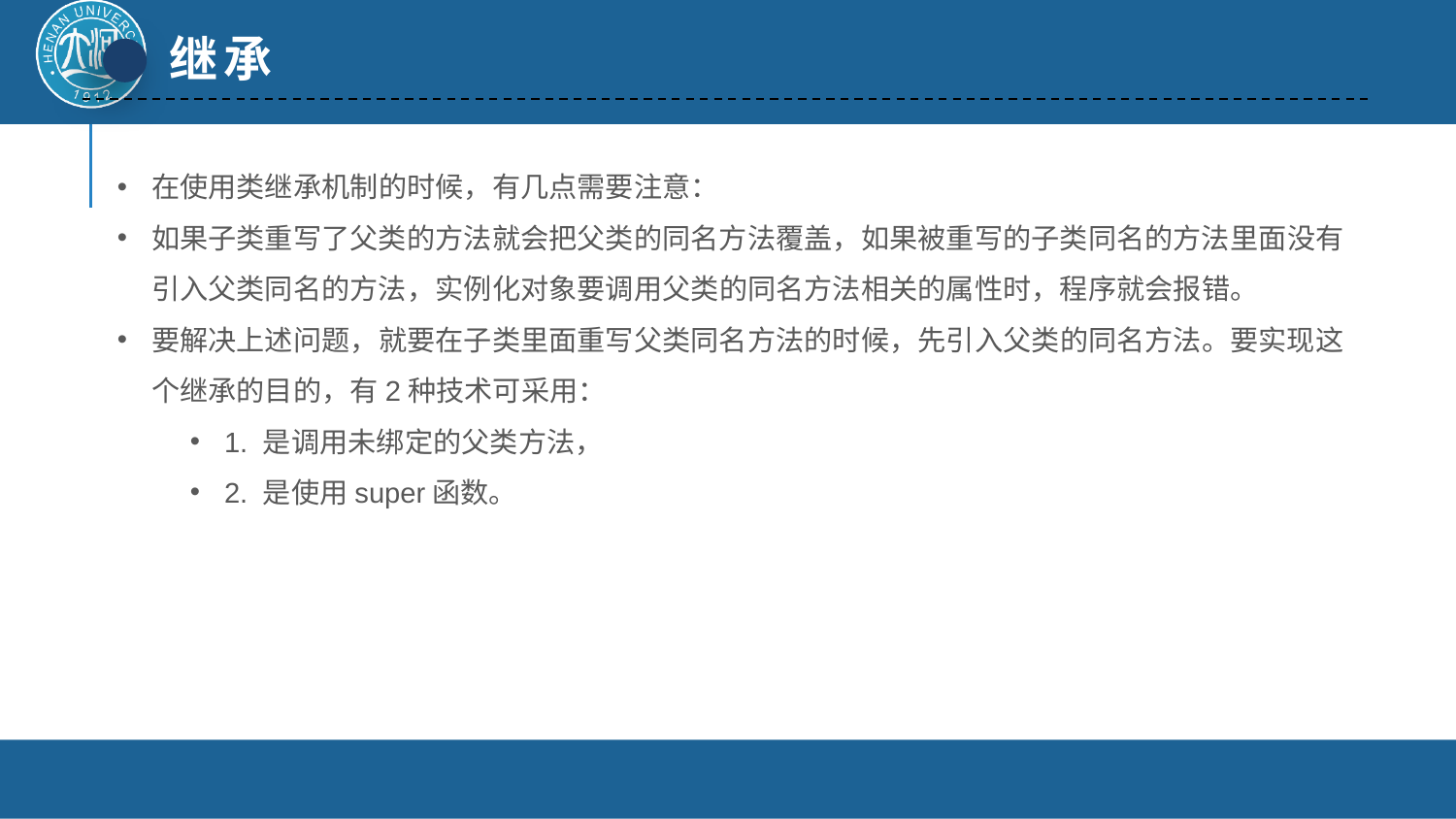

继承

在使用类继承机制的时候，有几点需要注意：
如果子类重写了父类的方法就会把父类的同名方法覆盖，如果被重写的子类同名的方法里面没有引入父类同名的方法，实例化对象要调用父类的同名方法相关的属性时，程序就会报错。
要解决上述问题，就要在子类里面重写父类同名方法的时候，先引入父类的同名方法。要实现这个继承的目的，有2种技术可采用：
1. 是调用未绑定的父类方法，
2. 是使用super函数。